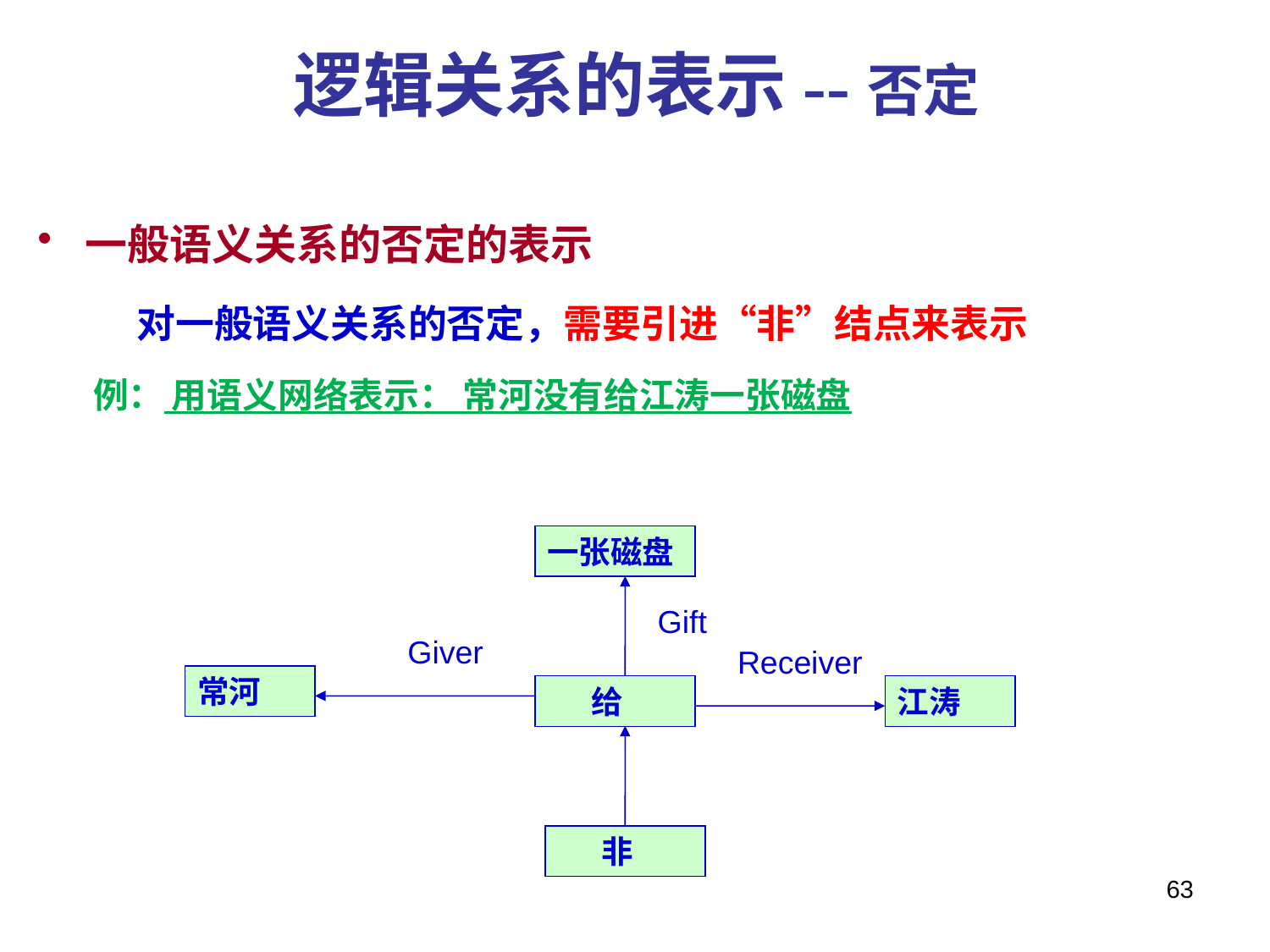

# 逻辑关系的表示--否定
一般语义关系的否定的表示
   对一般语义关系的否定，需要引进“非”结点来表示

例： 用语义网络表示： 常河没有给江涛一张磁盘

一张磁盘

Gift
Giver
Receiver
常河

     给
江涛

     非
63